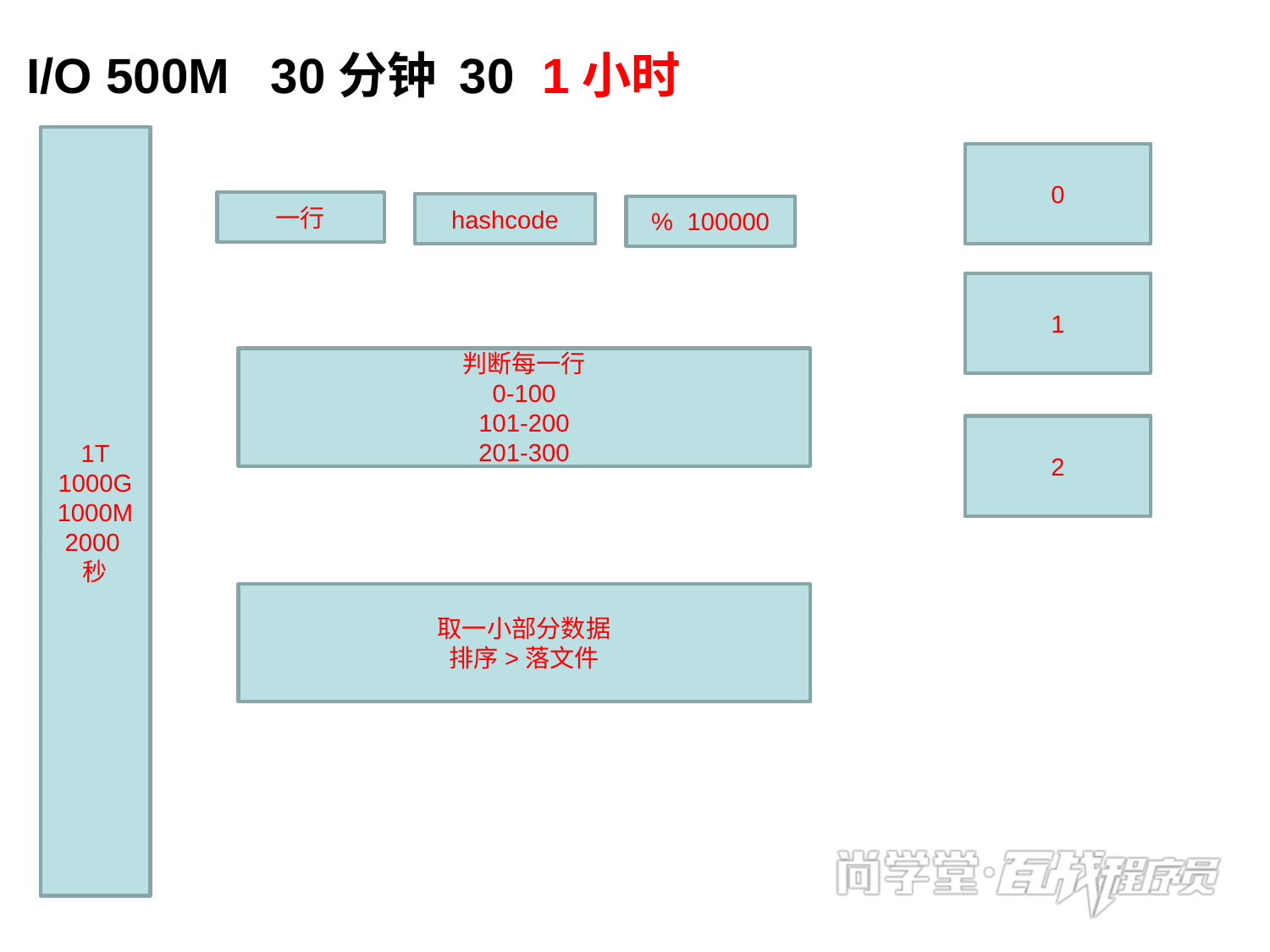

# I/O 500M   30分钟 30  1小时
1T
1000G
1000M
2000秒
0
一行
hashcode
%  100000
1
判断每一行
0-100
101-200
201-300
2
取一小部分数据
排序>落文件